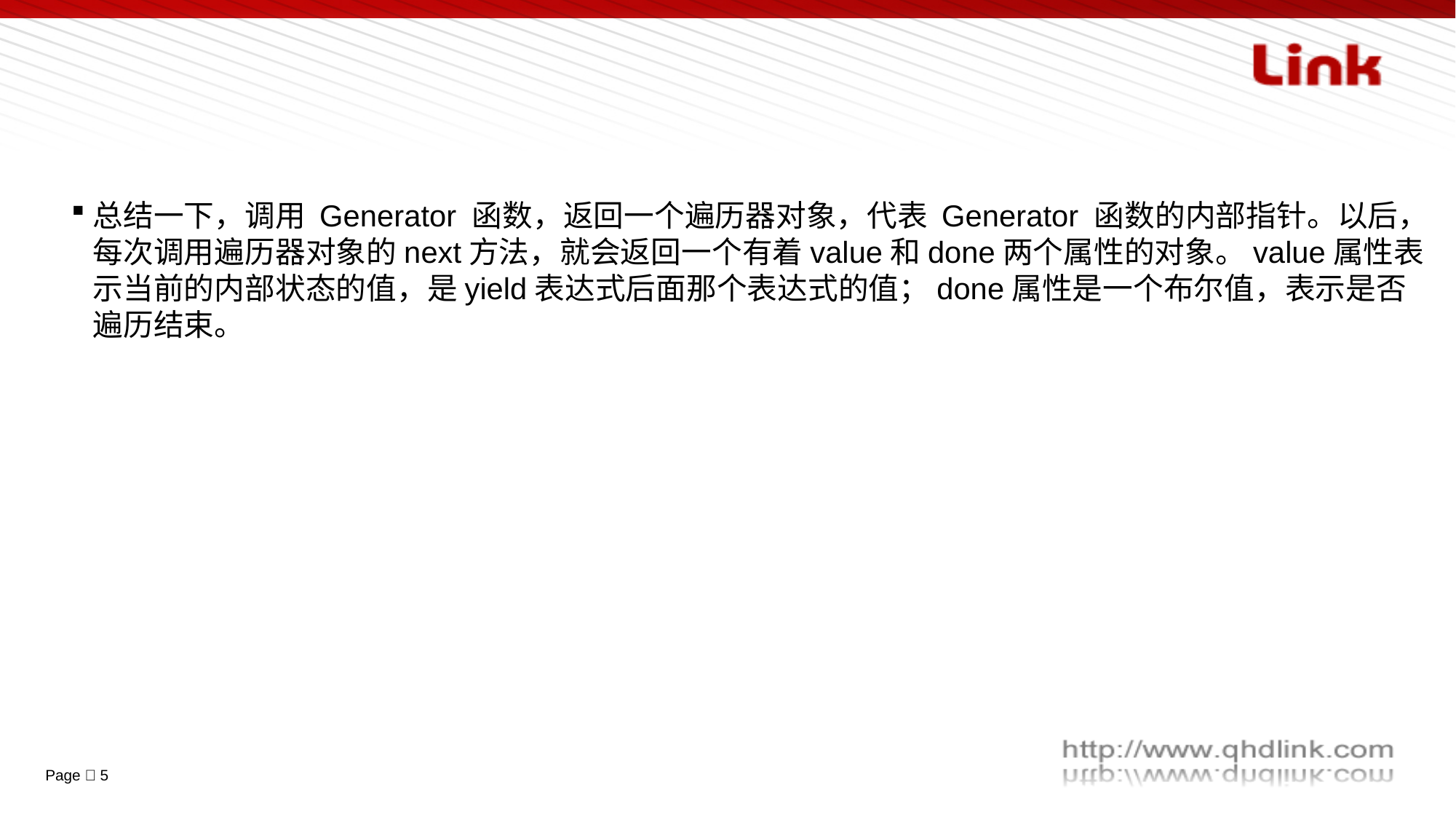

#
总结一下，调用 Generator 函数，返回一个遍历器对象，代表 Generator 函数的内部指针。以后，每次调用遍历器对象的next方法，就会返回一个有着value和done两个属性的对象。value属性表示当前的内部状态的值，是yield表达式后面那个表达式的值；done属性是一个布尔值，表示是否遍历结束。